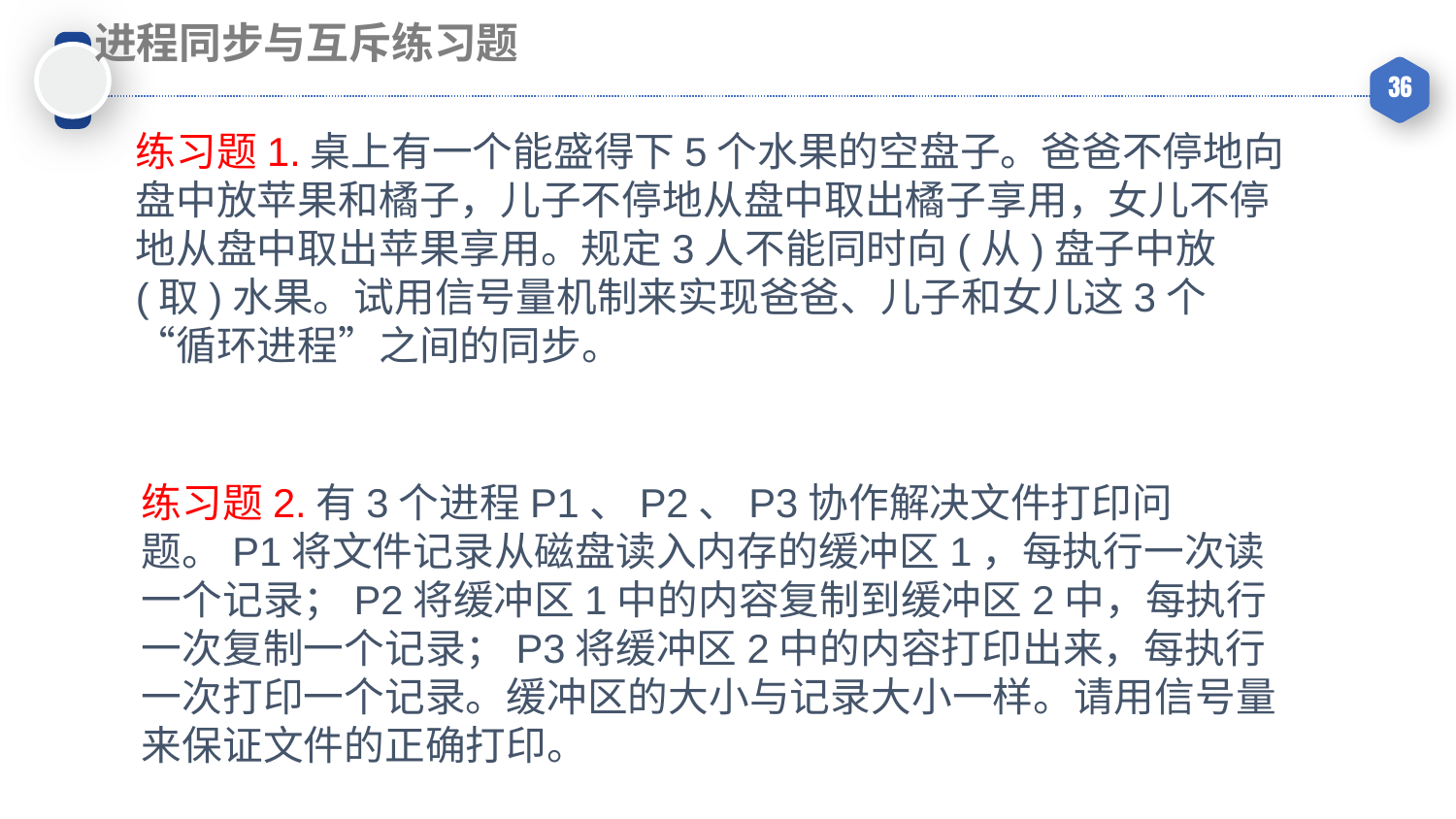

进程同步与互斥练习题
练习题1.桌上有一个能盛得下5个水果的空盘子。爸爸不停地向盘中放苹果和橘子，儿子不停地从盘中取出橘子享用，女儿不停地从盘中取出苹果享用。规定3人不能同时向(从)盘子中放(取)水果。试用信号量机制来实现爸爸、儿子和女儿这3个“循环进程”之间的同步。
练习题2.有3个进程P1、P2、P3协作解决文件打印问题。P1将文件记录从磁盘读入内存的缓冲区1，每执行一次读一个记录；P2将缓冲区1中的内容复制到缓冲区2中，每执行一次复制一个记录；P3将缓冲区2中的内容打印出来，每执行一次打印一个记录。缓冲区的大小与记录大小一样。请用信号量来保证文件的正确打印。